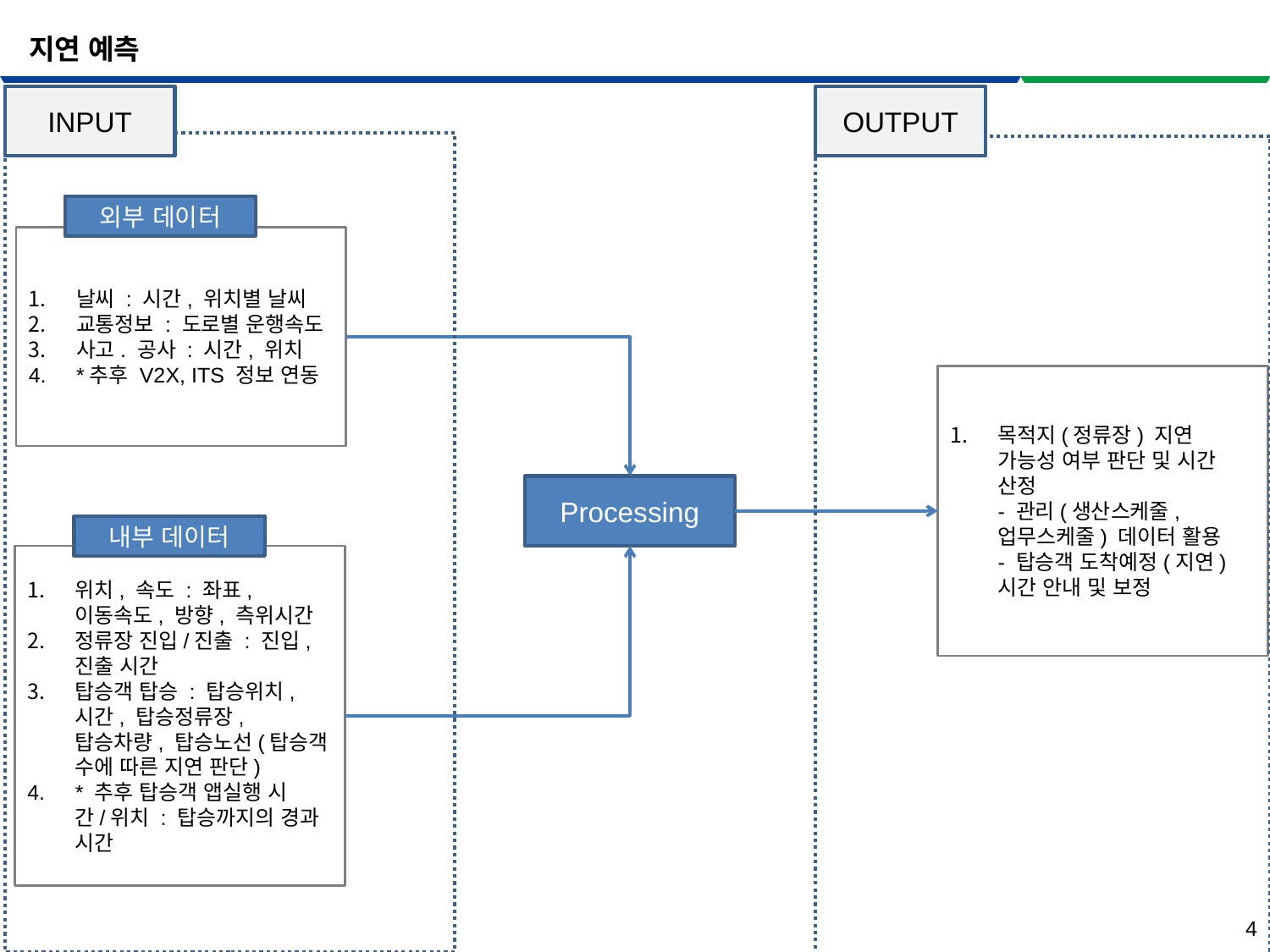

# 지연 예측
INPUT
OUTPUT

외부 데이터
날씨 : 시간, 위치별 날씨
교통정보 : 도로별 운행속도
사고. 공사 : 시간, 위치
*추후 V2X, ITS 정보 연동
목적지(정류장) 지연 가능성 여부 판단 및 시간 산정
- 관리(생산스케줄, 업무스케줄) 데이터 활용
- 탑승객 도착예정(지연)시간 안내 및 보정
Processing
내부 데이터
위치, 속도 : 좌표, 이동속도, 방향, 측위시간
정류장 진입/진출 : 진입, 진출 시간
탑승객 탑승 : 탑승위치, 시간, 탑승정류장, 탑승차량, 탑승노선(탑승객 수에 따른 지연 판단)
* 추후 탑승객 앱실행 시간/위치 : 탑승까지의 경과 시간